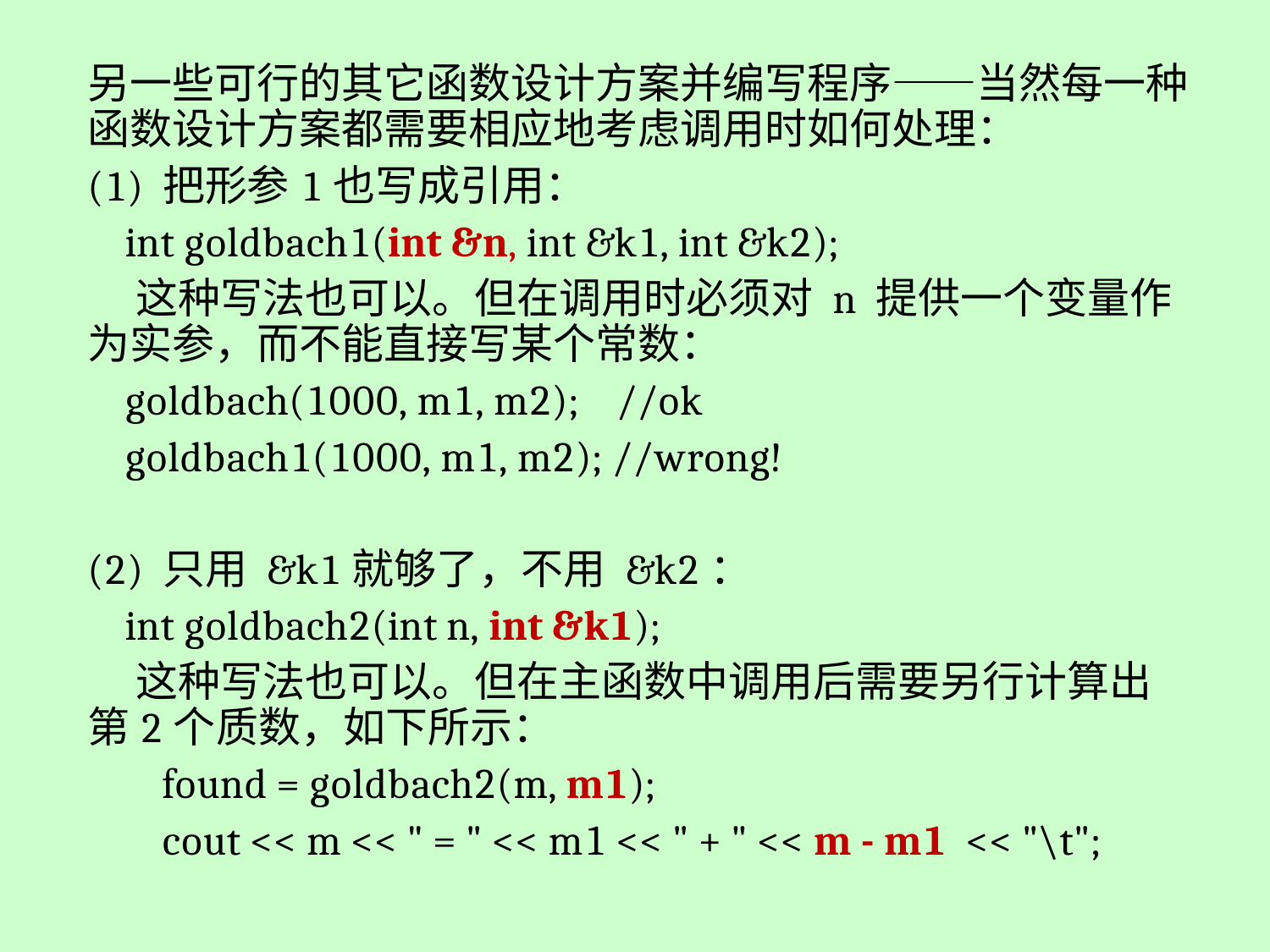

另一些可行的其它函数设计方案并编写程序——当然每一种函数设计方案都需要相应地考虑调用时如何处理：
(1) 把形参1也写成引用：
    int goldbach1(int &n, int &k1, int &k2);
    这种写法也可以。但在调用时必须对 n 提供一个变量作为实参，而不能直接写某个常数：
    goldbach(1000, m1, m2);    //ok
    goldbach1(1000, m1, m2); //wrong!

(2) 只用 &k1就够了，不用 &k2：
    int goldbach2(int n, int &k1);
    这种写法也可以。但在主函数中调用后需要另行计算出第2个质数，如下所示：
        found = goldbach2(m, m1);
        cout << m << " = " << m1 << " + " << m - m1  << "\t";
79